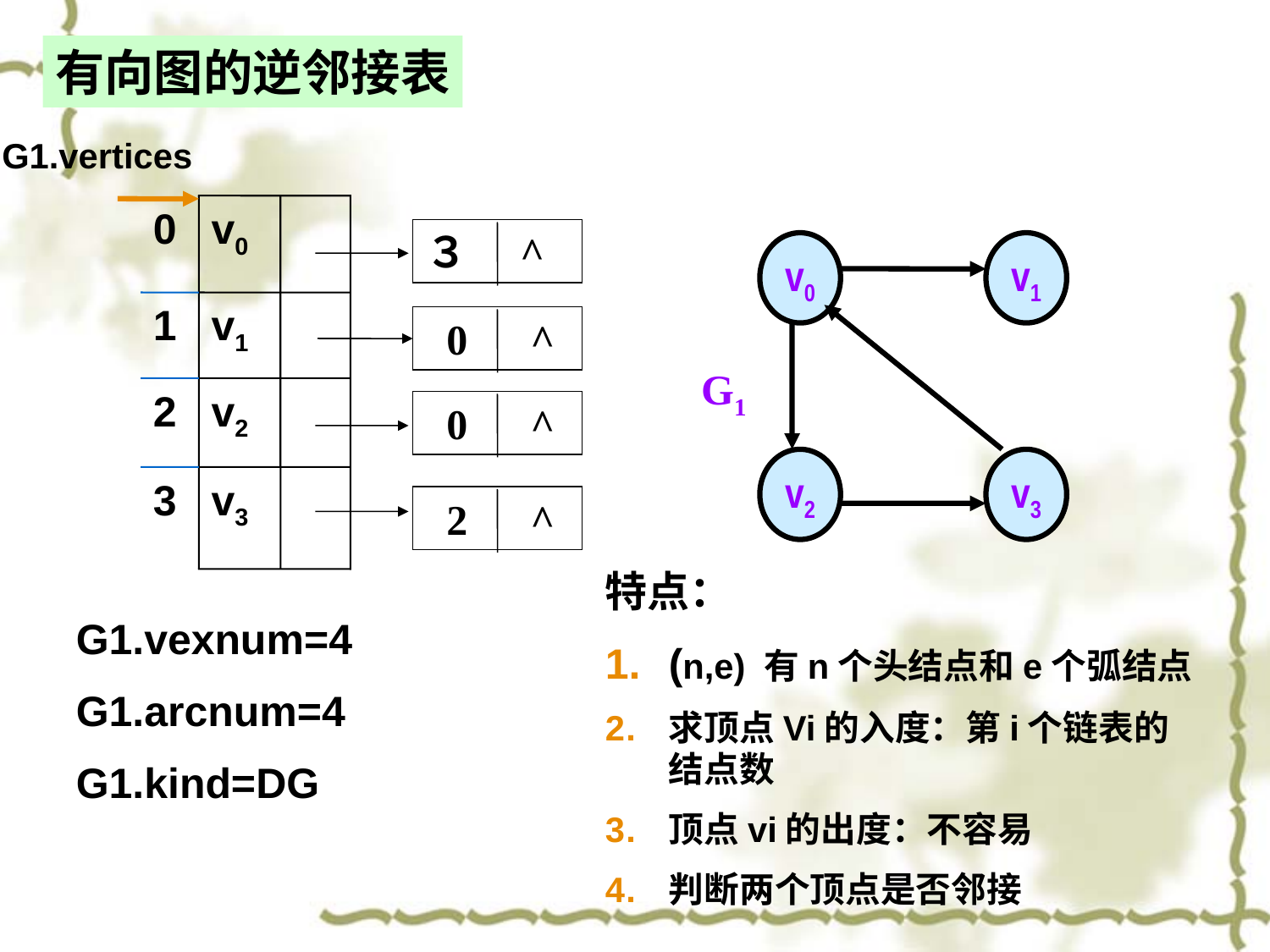

有向图的逆邻接表
G1.vertices
0

v0

1

v1

2

v2

3

v3

３　^

  0　^

  0　^

  2　^

v0
v1

v2
v3

G1
特点：
(n,e) 有n个头结点和e个弧结点
求顶点Vi的入度：第i个链表的结点数
顶点vi的出度：不容易
判断两个顶点是否邻接
G1.vexnum=4
G1.arcnum=4
G1.kind=DG